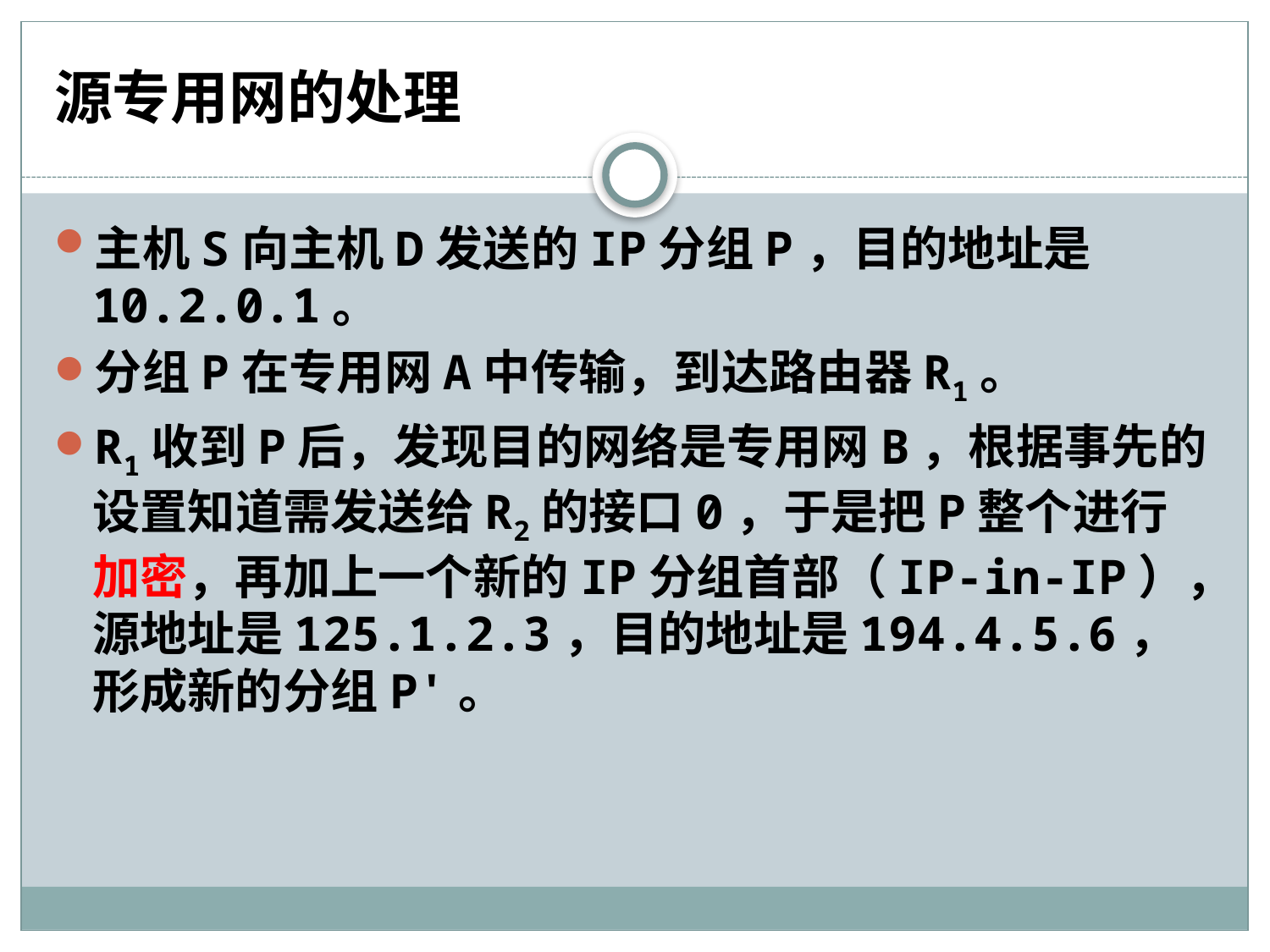

# 源专用网的处理
主机S向主机D发送的IP分组P，目的地址是10.2.0.1。
分组P在专用网A中传输，到达路由器R1。
R1收到P后，发现目的网络是专用网B，根据事先的设置知道需发送给R2的接口0，于是把P整个进行加密，再加上一个新的IP分组首部（IP-in-IP），源地址是125.1.2.3，目的地址是194.4.5.6，形成新的分组P'。